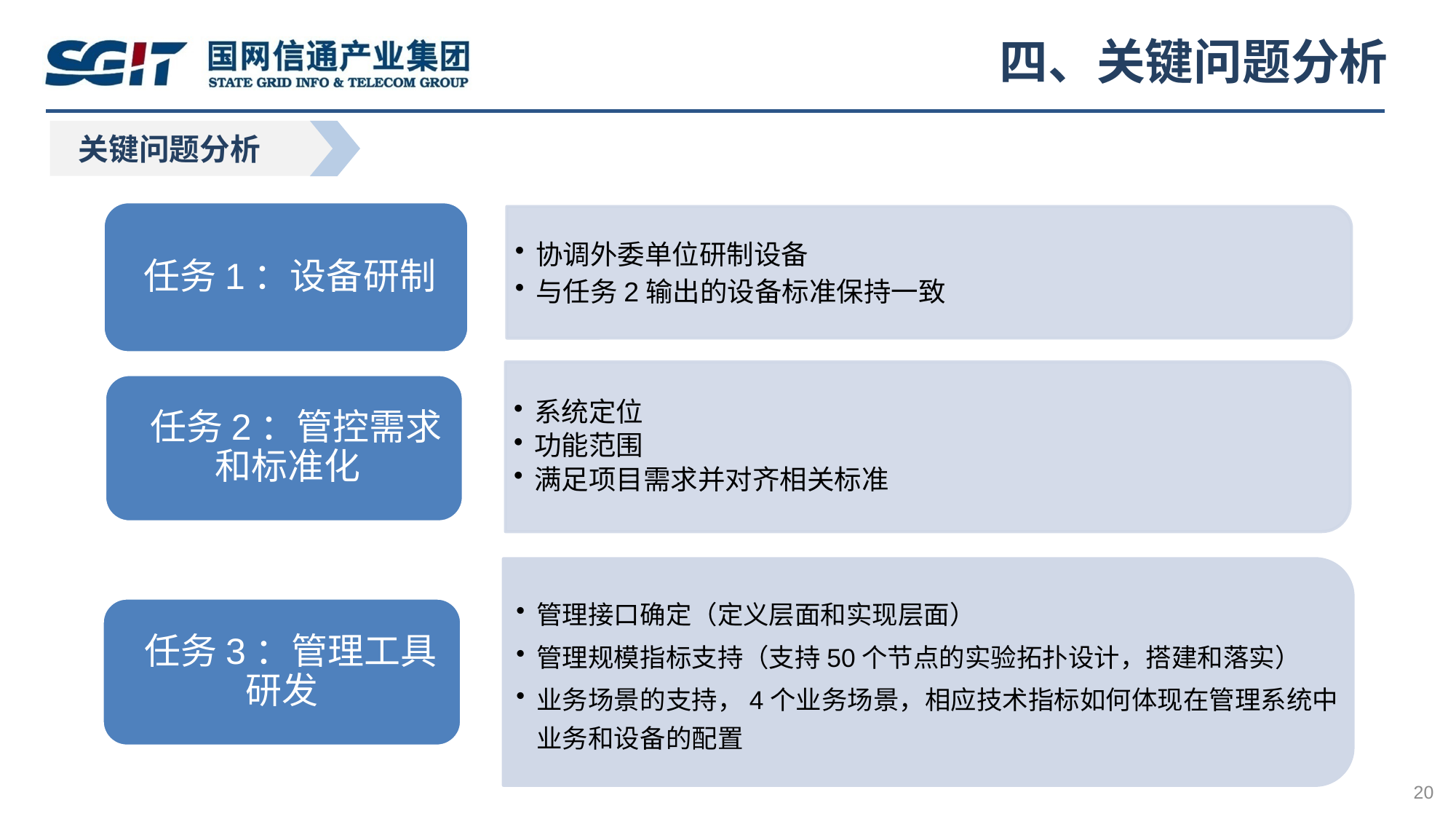

四、关键问题分析

关键问题分析
协调外委单位研制设备
与任务2输出的设备标准保持一致
任务1：设备研制
系统定位
功能范围
满足项目需求并对齐相关标准
 任务2：管控需求和标准化

管理接口确定（定义层面和实现层面）
管理规模指标支持（支持50个节点的实验拓扑设计，搭建和落实）
业务场景的支持，4个业务场景，相应技术指标如何体现在管理系统中业务和设备的配置

 任务3：管理工具研发
20